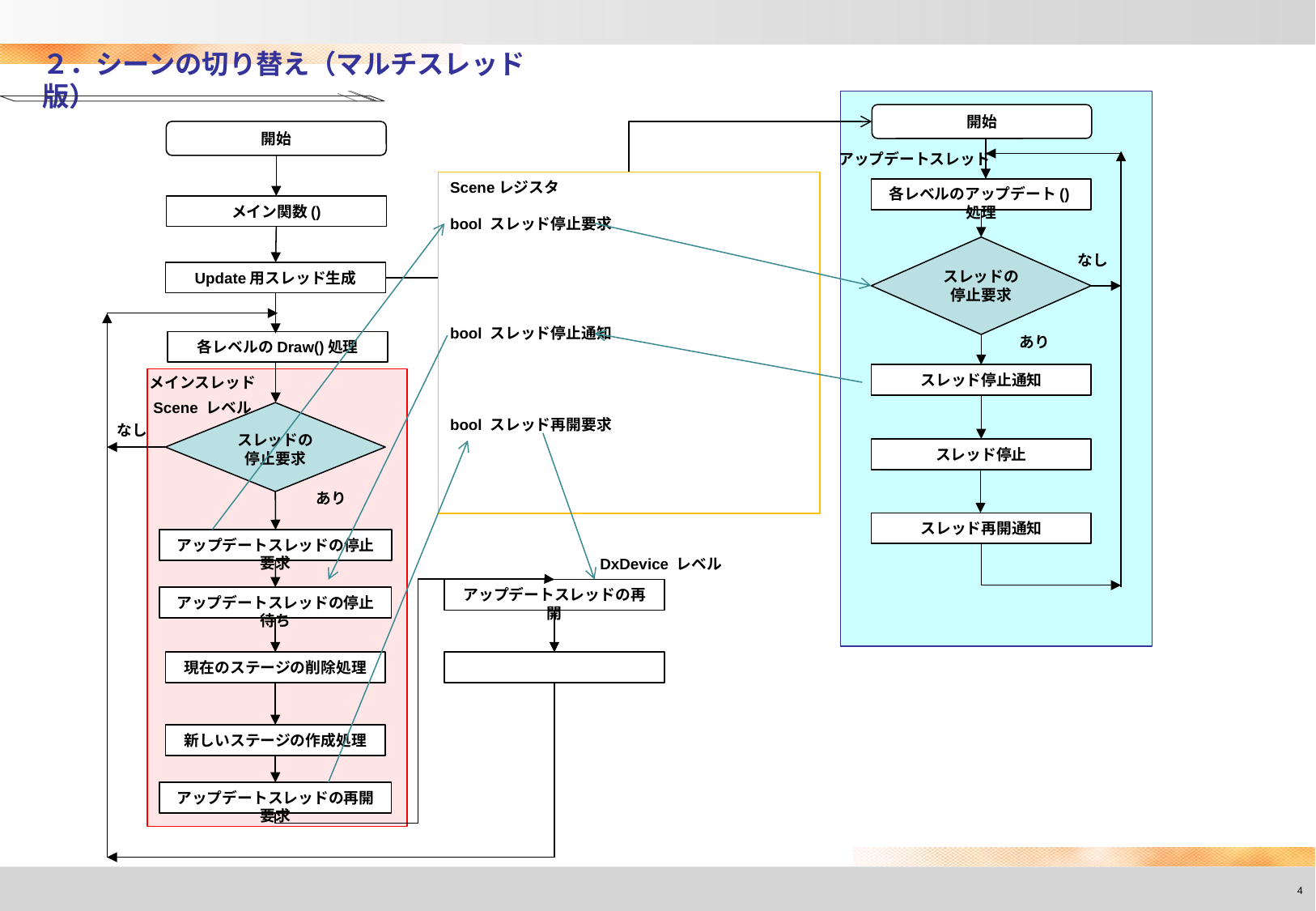

２．シーンの切り替え（マルチスレッド版）

開始
開始
アップデートスレッド
Sceneレジスタ

bool スレッド停止要求

bool スレッド停止通知

bool スレッド再開要求

各レベルのアップデート()処理
メイン関数()
スレッドの
停止要求
なし
Update用スレッド生成
あり
各レベルのDraw()処理
スレッド停止通知
メインスレッド
Scene レベル
スレッドの
停止要求
なし
スレッド停止

あり
スレッド再開通知
アップデートスレッドの停止要求
DxDevice レベル
アップデートスレッドの再開
アップデートスレッドの停止待ち
現在のステージの削除処理

新しいステージの作成処理
アップデートスレッドの再開要求
4